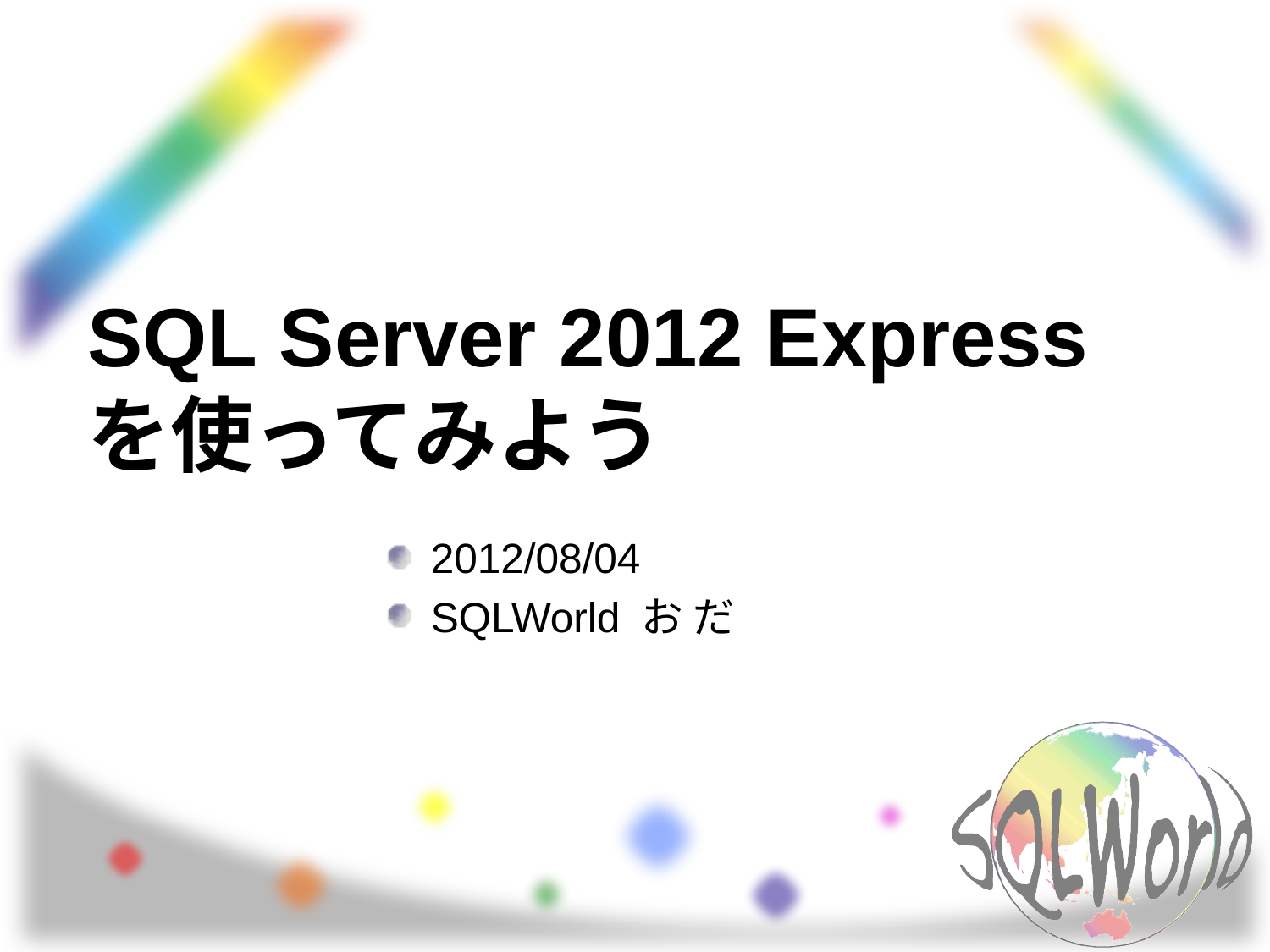

# SQL Server 2012 Express を使ってみよう
2012/08/04
SQLWorld お だ